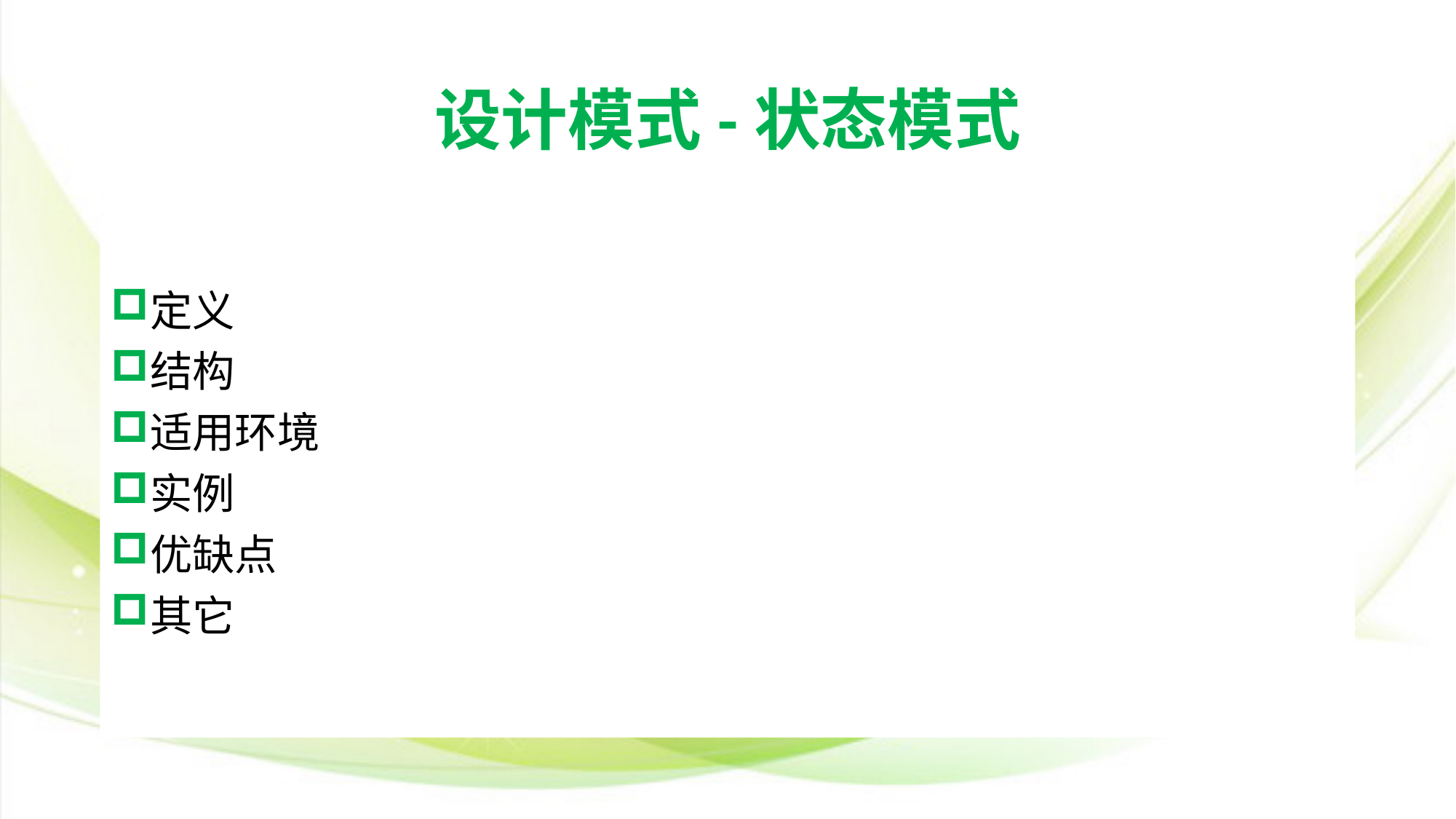

# 设计模式-状态模式

定义
结构
适用环境
实例
优缺点
其它